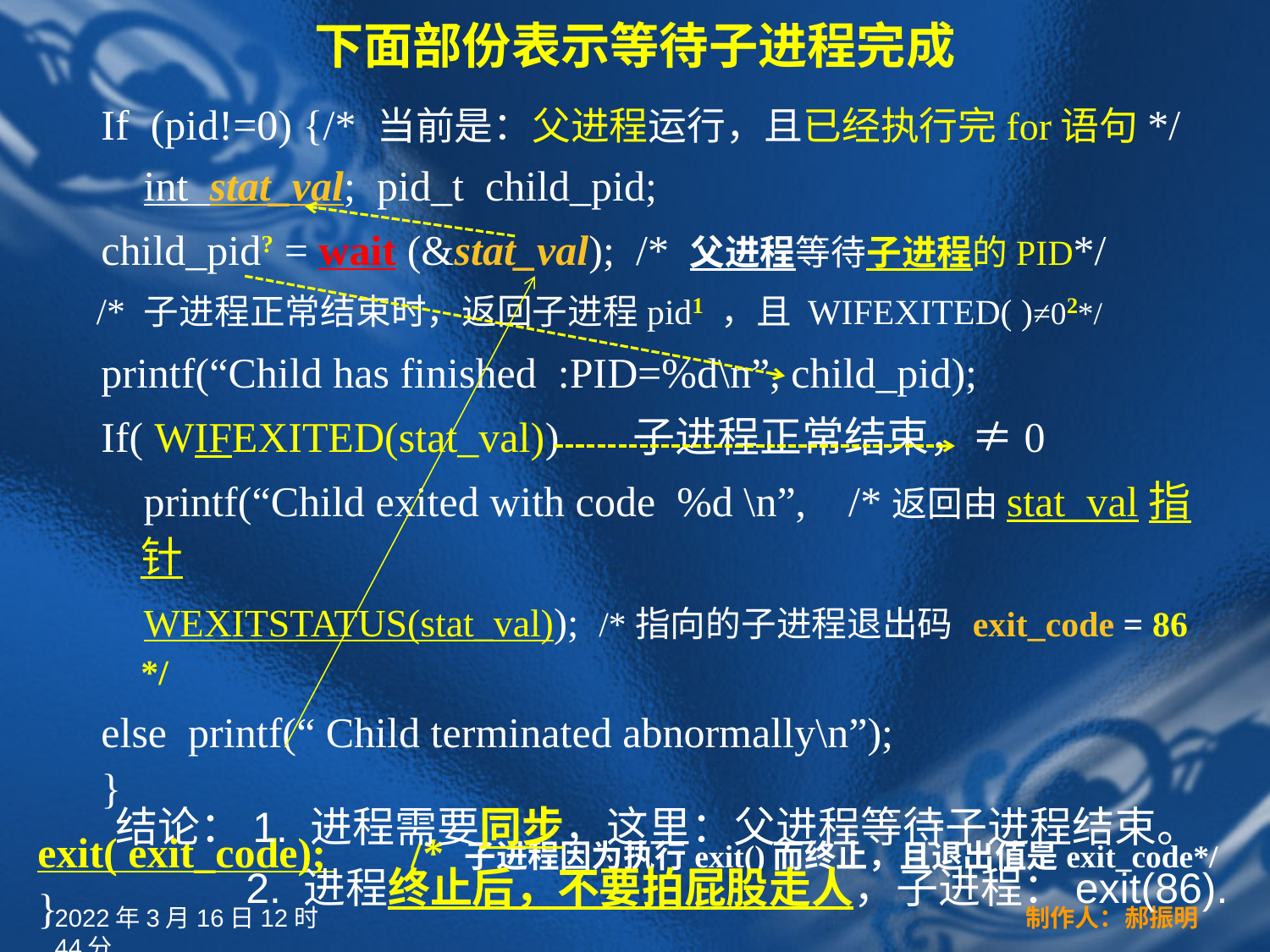

# 下面部份表示等待子进程完成
If  (pid!=0) {/* 当前是：父进程运行，且已经执行完for语句*/
    int  stat_val;  pid_t  child_pid;
child_pid? = wait (&stat_val);  /* 父进程等待子进程的PID*/
 /* 子进程正常结束时，返回子进程pid1 ，且 WIFEXITED( )≠02*/
printf(“Child has finished  :PID=%d\n”, child_pid);
If( WIFEXITED(stat_val))      子进程正常结束，≠0
    printf(“Child exited with code  %d \n”,    /*返回由stat_val指针
    WEXITSTATUS(stat_val));  /*指向的子进程退出码 exit_code = 86  */
else  printf(“ Child terminated abnormally\n”);
}
exit( exit_code);        /* 子进程因为执行exit()而终止，且退出值是exit_code*/
}

结论：1. 进程需要同步，这里：父进程等待子进程结束。
           2. 进程终止后，不要拍屁股走人，子进程：exit(86).
2022年3月16日12时44分
制作人：郝振明